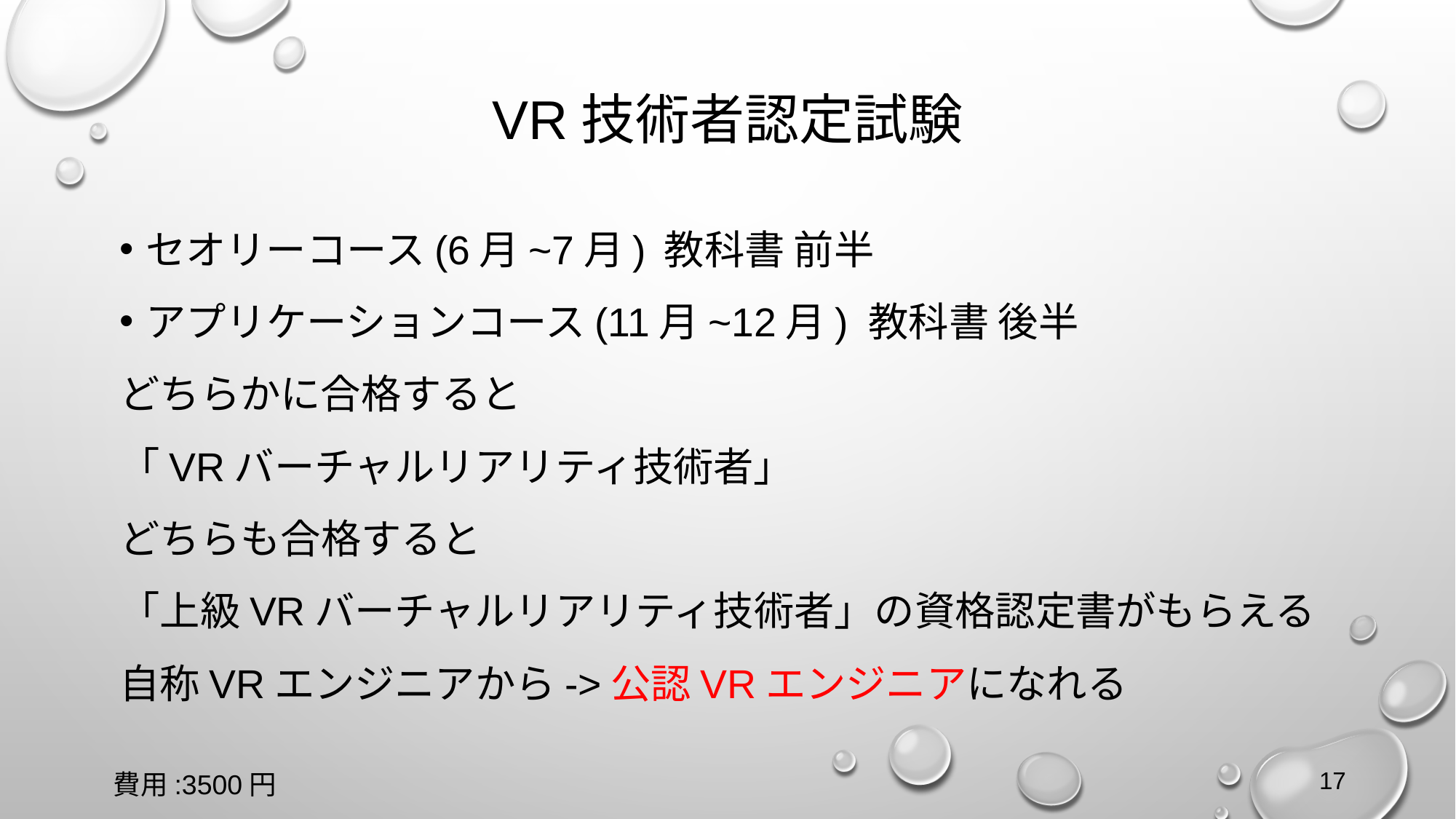

# VR技術者認定試験
セオリーコース(6月~7月)	教科書 前半
アプリケーションコース(11月~12月) 教科書 後半
どちらかに合格すると
「VRバーチャルリアリティ技術者」
どちらも合格すると
「上級VRバーチャルリアリティ技術者」の資格認定書がもらえる
自称VRエンジニアから->公認VRエンジニアになれる
17
費用:3500円